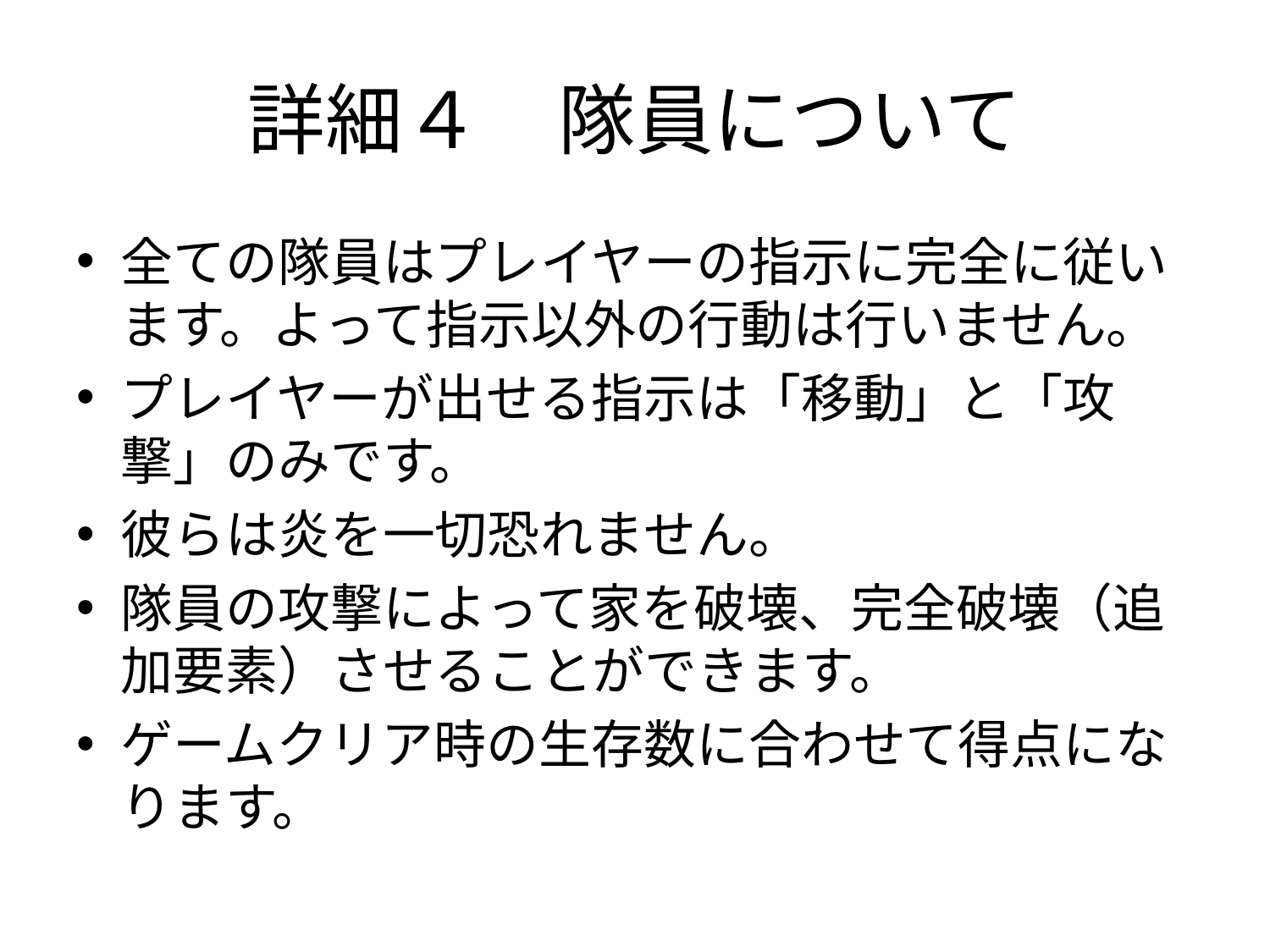

# 詳細４　隊員について
全ての隊員はプレイヤーの指示に完全に従います。よって指示以外の行動は行いません。
プレイヤーが出せる指示は「移動」と「攻撃」のみです。
彼らは炎を一切恐れません。
隊員の攻撃によって家を破壊、完全破壊（追加要素）させることができます。
ゲームクリア時の生存数に合わせて得点になります。